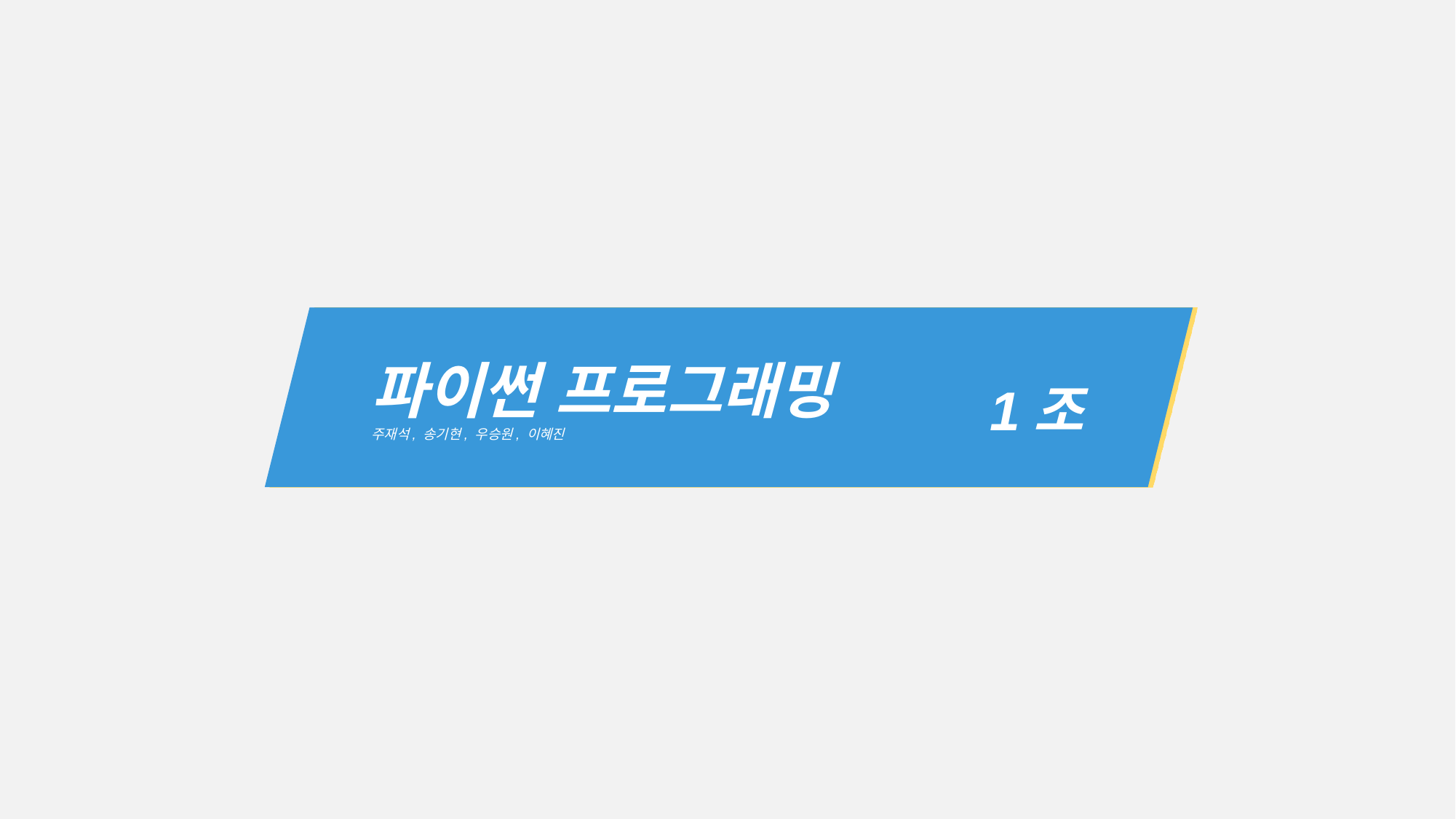

파이썬 프로그래밍
주재석, 송기현, 우승원, 이혜진
1조